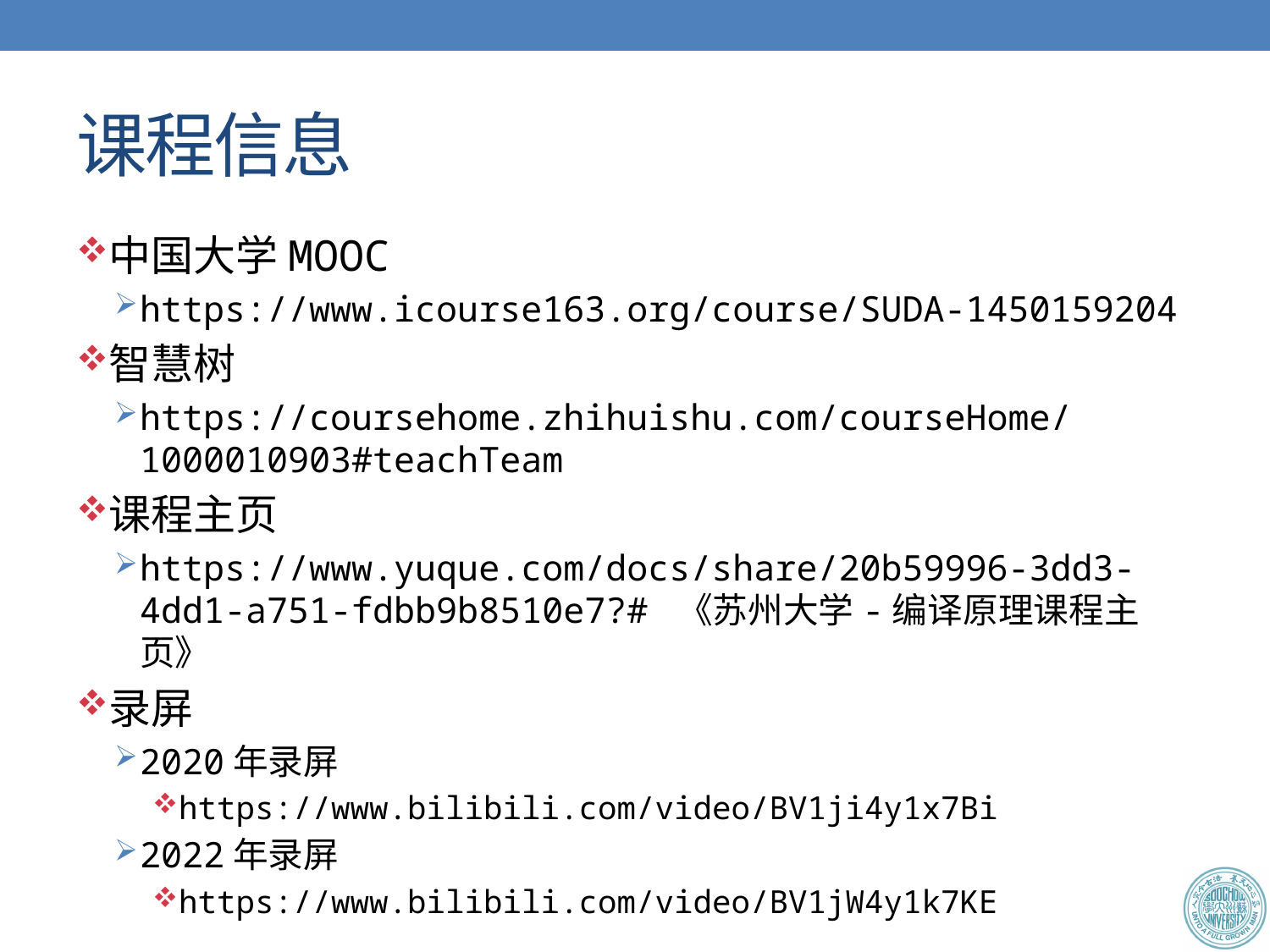

# 课程信息
中国大学MOOC
https://www.icourse163.org/course/SUDA-1450159204
智慧树
https://coursehome.zhihuishu.com/courseHome/1000010903#teachTeam
课程主页
https://www.yuque.com/docs/share/20b59996-3dd3-4dd1-a751-fdbb9b8510e7?# 《苏州大学-编译原理课程主页》
录屏
2020年录屏
https://www.bilibili.com/video/BV1ji4y1x7Bi
2022年录屏
https://www.bilibili.com/video/BV1jW4y1k7KE